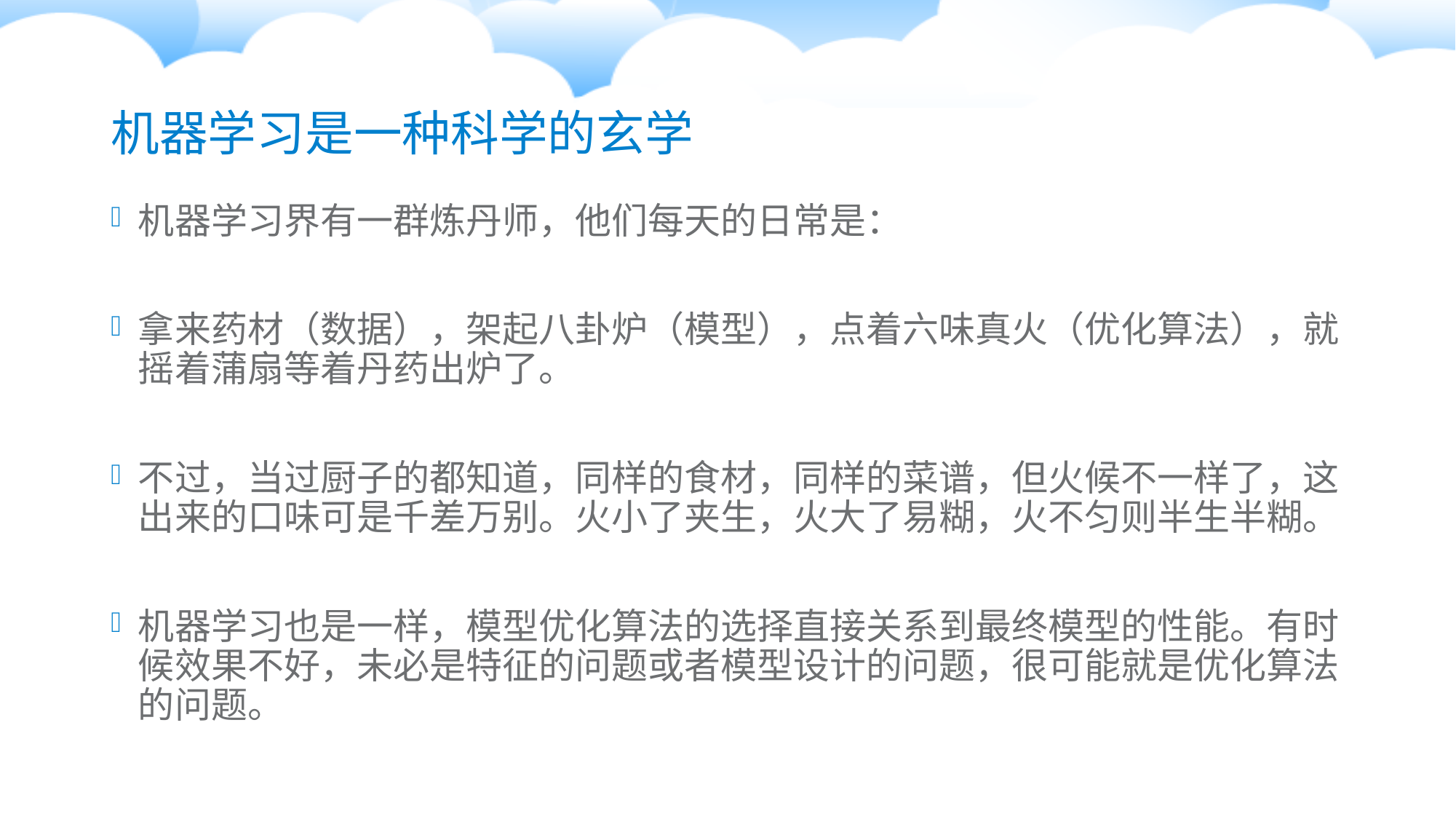

# 机器学习是一种科学的玄学
机器学习界有一群炼丹师，他们每天的日常是：

拿来药材（数据），架起八卦炉（模型），点着六味真火（优化算法），就摇着蒲扇等着丹药出炉了。

不过，当过厨子的都知道，同样的食材，同样的菜谱，但火候不一样了，这出来的口味可是千差万别。火小了夹生，火大了易糊，火不匀则半生半糊。

机器学习也是一样，模型优化算法的选择直接关系到最终模型的性能。有时候效果不好，未必是特征的问题或者模型设计的问题，很可能就是优化算法的问题。